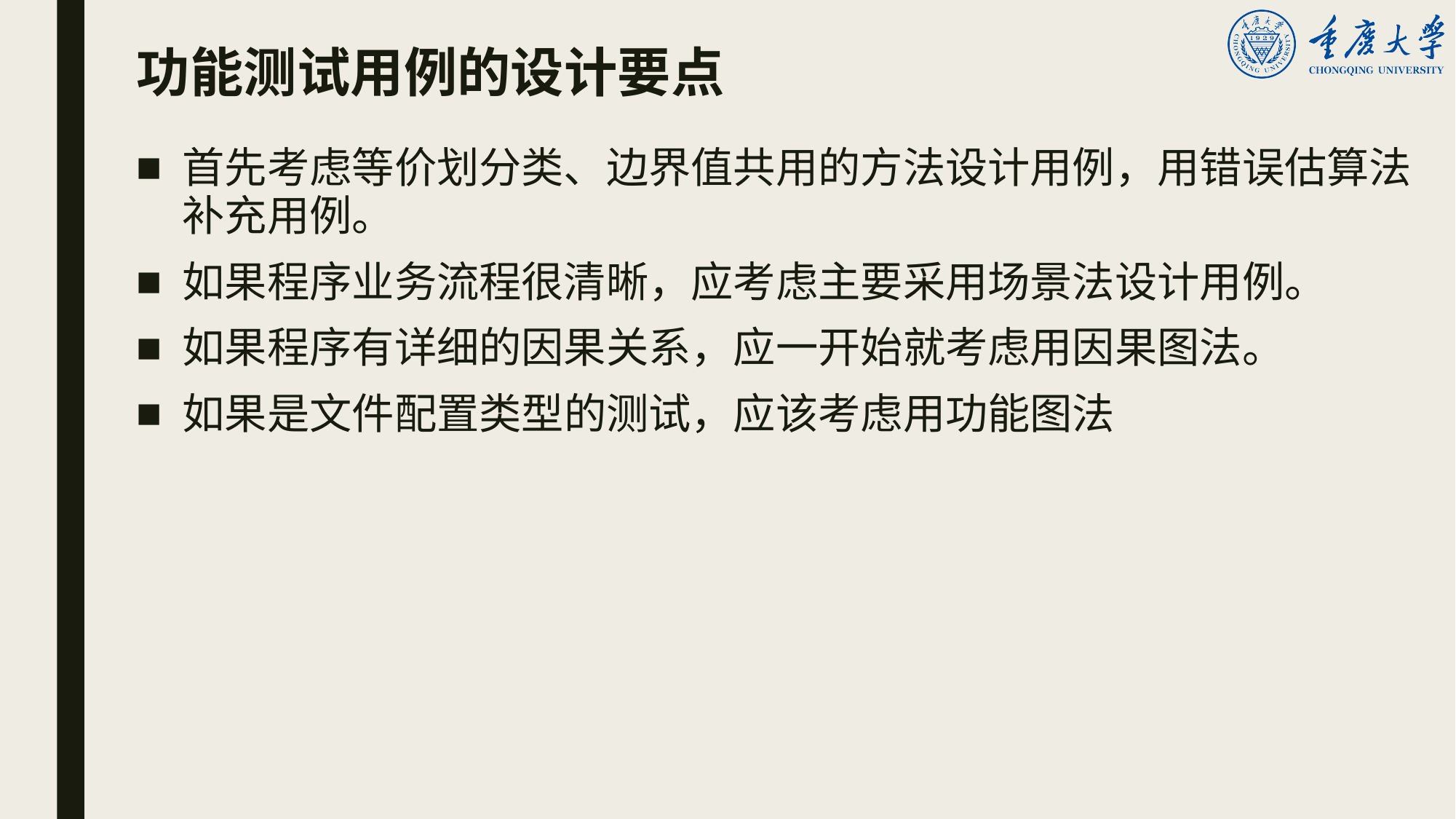

# 功能测试用例的设计要点
首先考虑等价划分类、边界值共用的方法设计用例，用错误估算法补充用例。
如果程序业务流程很清晰，应考虑主要采用场景法设计用例。
如果程序有详细的因果关系，应一开始就考虑用因果图法。
如果是文件配置类型的测试，应该考虑用功能图法